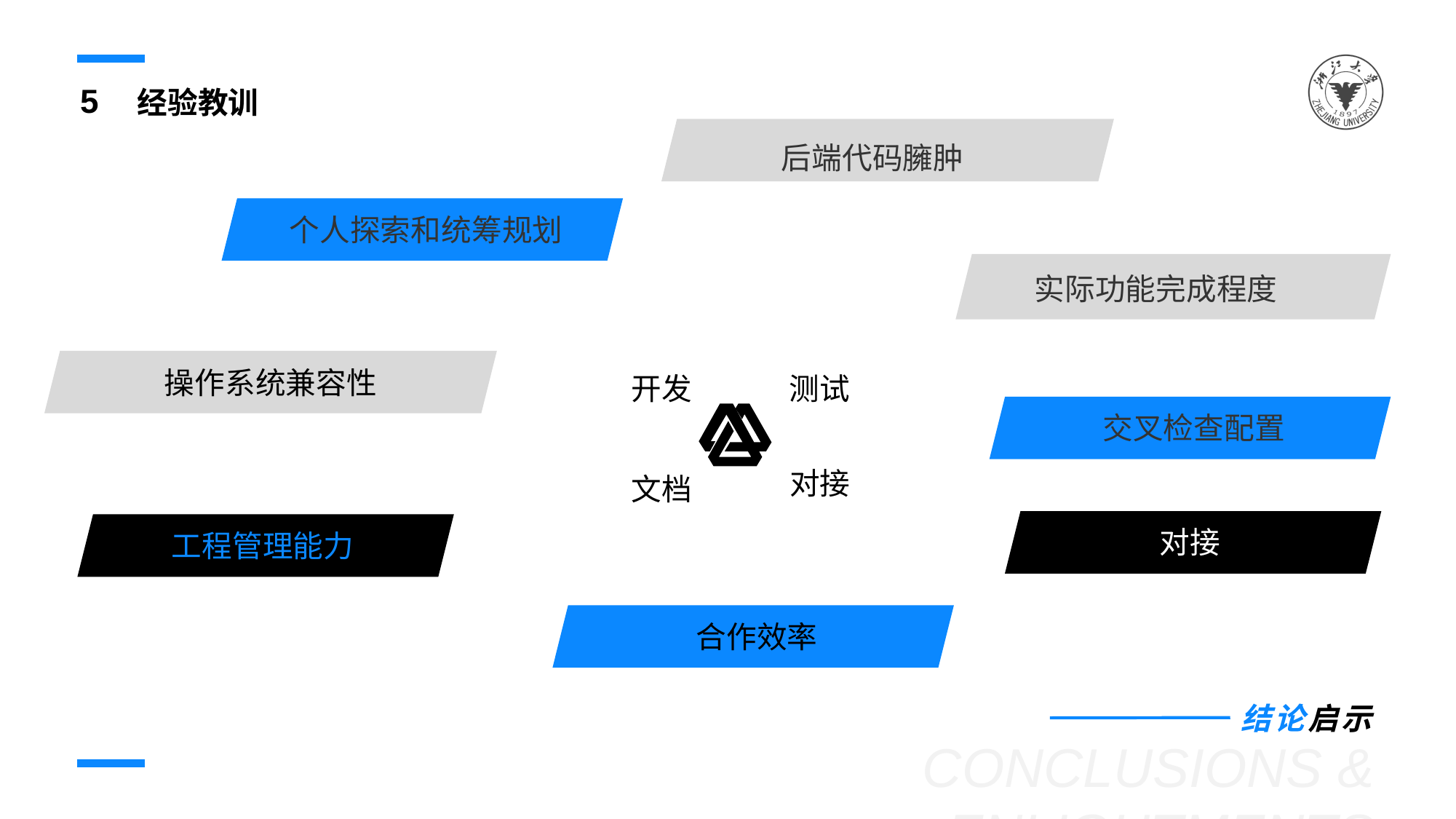

5
经验教训

后端代码臃肿

个人探索和统筹规划

实际功能完成程度

操作系统兼容性
开发
测试

交叉检查配置

对接
文档

对接

工程管理能力

合作效率
结论启示
CONCLUSIONS & ENLIGHTMENTS